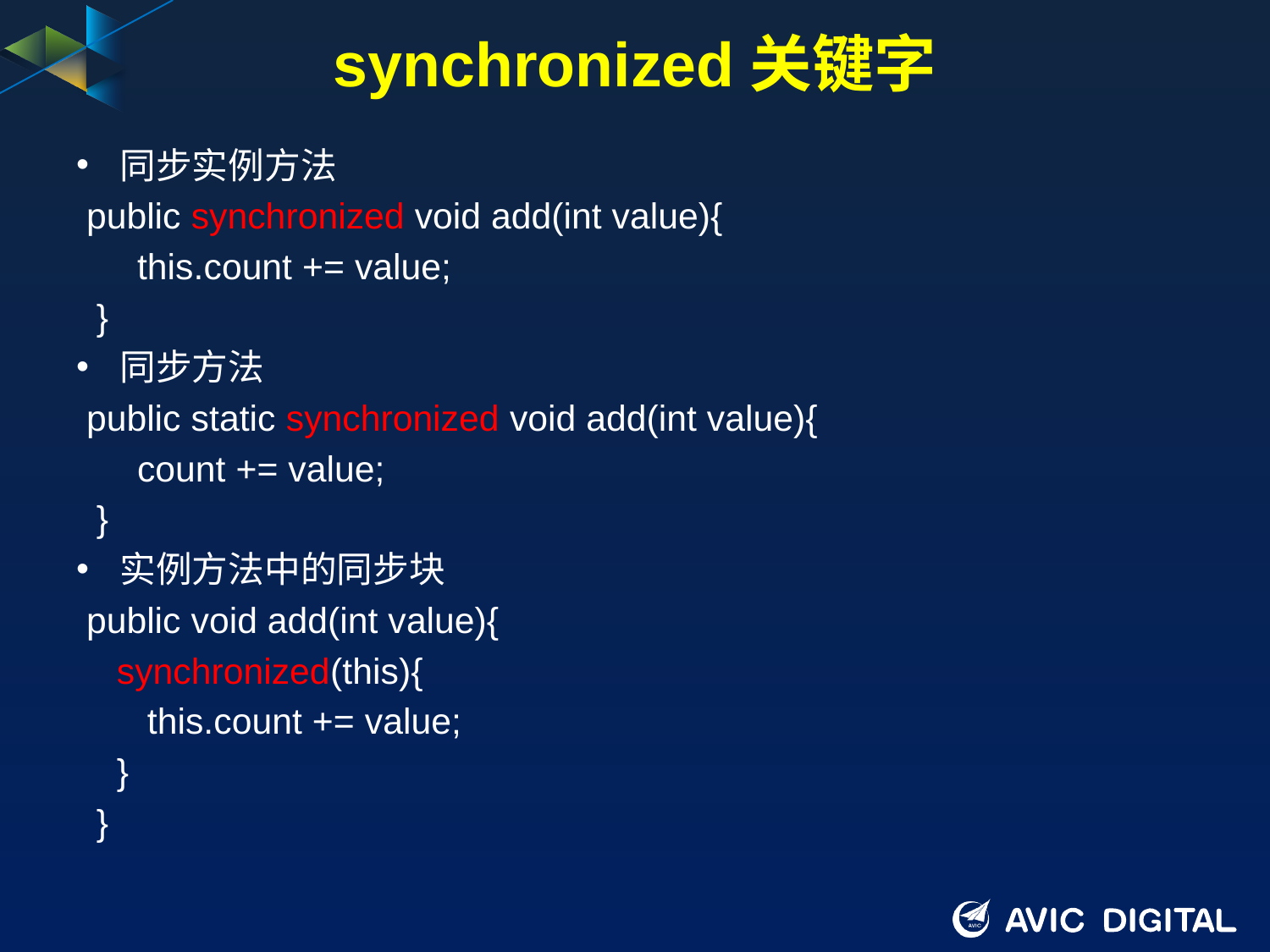

# synchronized关键字
同步实例方法
 public synchronized void add(int value){
      this.count += value;
  }
同步方法
 public static synchronized void add(int value){
      count += value;
  }
实例方法中的同步块
 public void add(int value){
    synchronized(this){
       this.count += value;
    }
  }